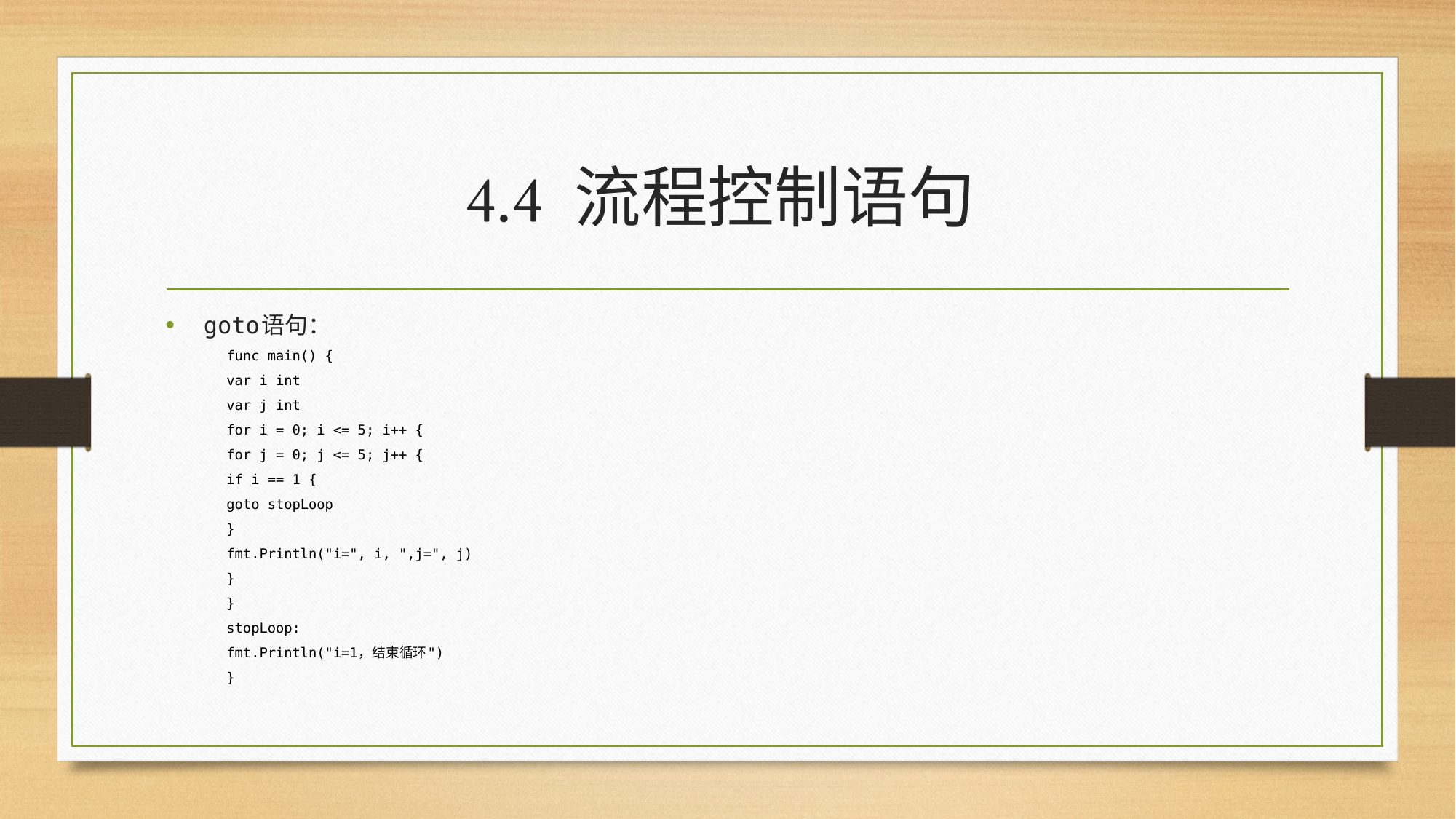

# 4.4 流程控制语句
goto语句：
func main() {
	var i int
	var j int
	for i = 0; i <= 5; i++ {
		for j = 0; j <= 5; j++ {
			if i == 1 {
				goto stopLoop
			}
			fmt.Println("i=", i, ",j=", j)
		}
	}
stopLoop:
	fmt.Println("i=1，结束循环")
}